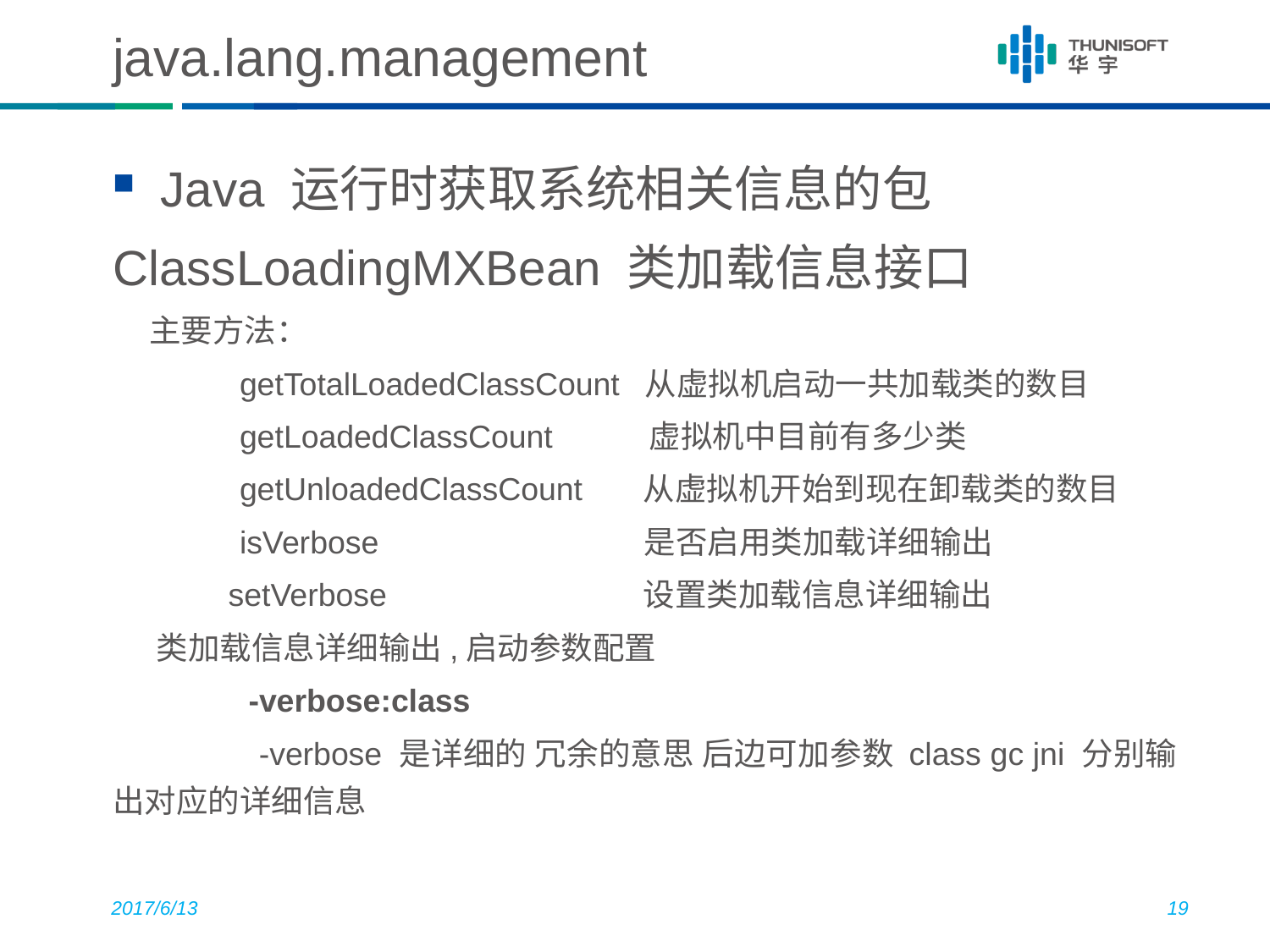

# java.lang.management
Java 运行时获取系统相关信息的包
ClassLoadingMXBean 类加载信息接口
    主要方法：
	getTotalLoadedClassCount  从虚拟机启动一共加载类的数目
	getLoadedClassCount          虚拟机中目前有多少类
	getUnloadedClassCount      从虚拟机开始到现在卸载类的数目
	isVerbose                             是否启用类加载详细输出
             setVerbose                            设置类加载信息详细输出
     类加载信息详细输出,启动参数配置
	 -verbose:class
                -verbose 是详细的 冗余的意思 后边可加参数 class gc jni 分别输出对应的详细信息
2017/6/13
19